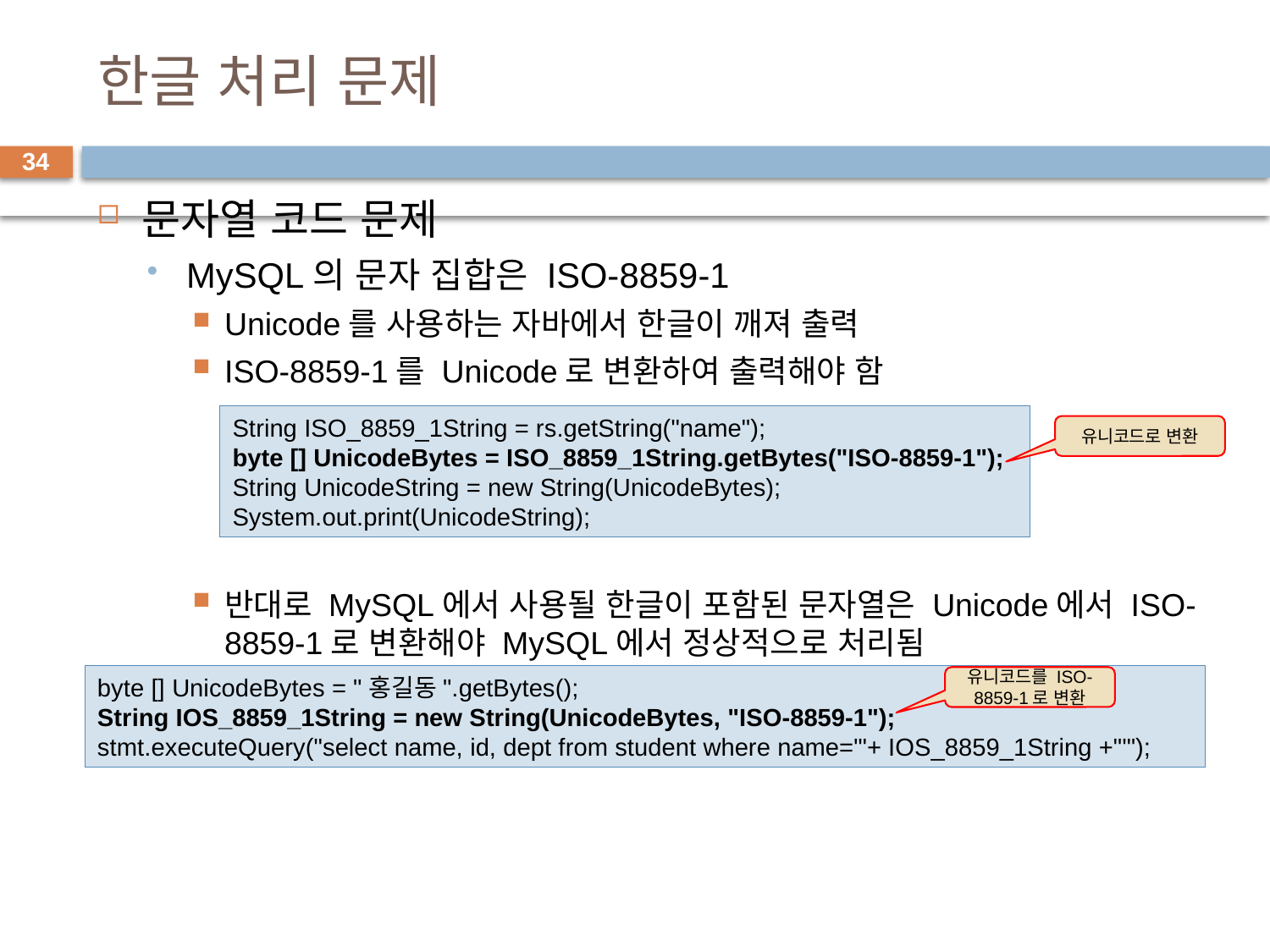

# 한글 처리 문제
34
문자열 코드 문제
MySQL의 문자 집합은 ISO-8859-1
Unicode를 사용하는 자바에서 한글이 깨져 출력
ISO-8859-1를 Unicode로 변환하여 출력해야 함

반대로 MySQL에서 사용될 한글이 포함된 문자열은 Unicode에서 ISO-8859-1로 변환해야 MySQL에서 정상적으로 처리됨

String ISO_8859_1String = rs.getString("name");
byte [] UnicodeBytes = ISO_8859_1String.getBytes("ISO-8859-1");
String UnicodeString = new String(UnicodeBytes);
System.out.print(UnicodeString);
유니코드로 변환
byte [] UnicodeBytes = "홍길동".getBytes();
String IOS_8859_1String = new String(UnicodeBytes, "ISO-8859-1");
stmt.executeQuery("select name, id, dept from student where name='"+ IOS_8859_1String +"'");
유니코드를 ISO-8859-1로 변환